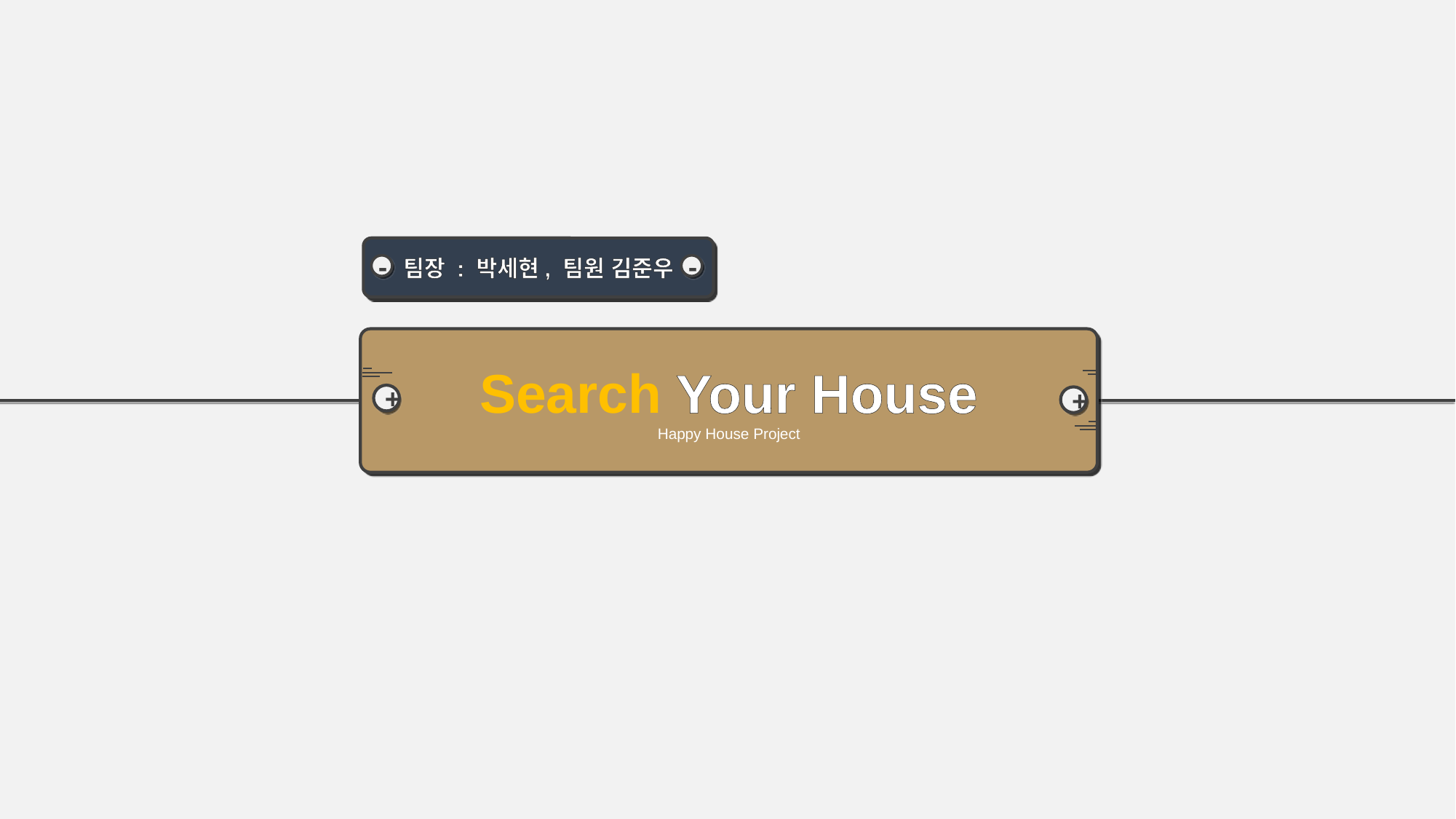

팀장 : 박세현, 팀원 김준우
-
-
Search Your House
Happy House Project
+
+